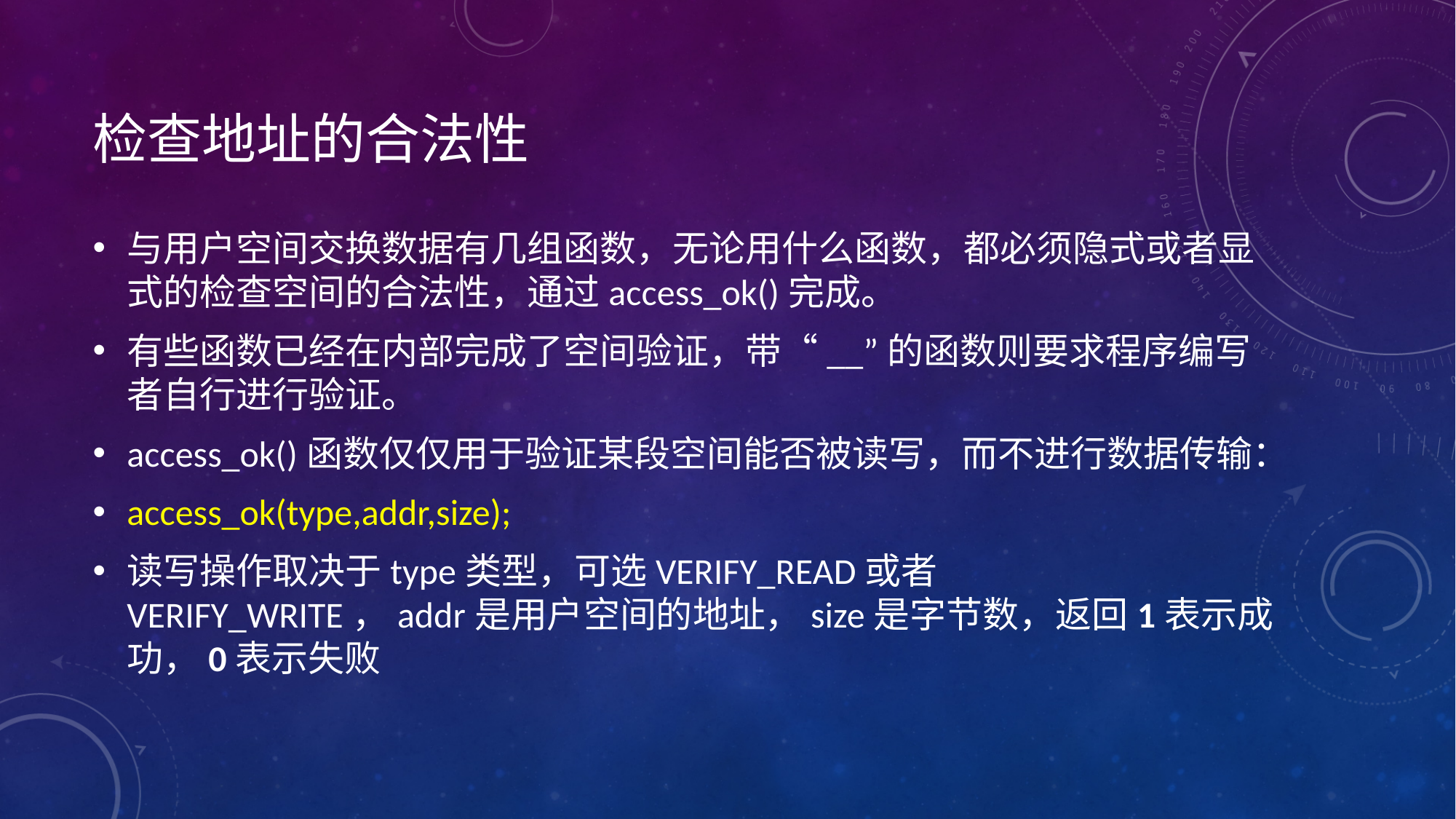

# 检查地址的合法性
与用户空间交换数据有几组函数，无论用什么函数，都必须隐式或者显式的检查空间的合法性，通过access_ok()完成。
有些函数已经在内部完成了空间验证，带“__”的函数则要求程序编写者自行进行验证。
access_ok()函数仅仅用于验证某段空间能否被读写，而不进行数据传输：
access_ok(type,addr,size);
读写操作取决于type类型，可选VERIFY_READ或者VERIFY_WRITE，addr是用户空间的地址，size是字节数，返回1表示成功，0表示失败